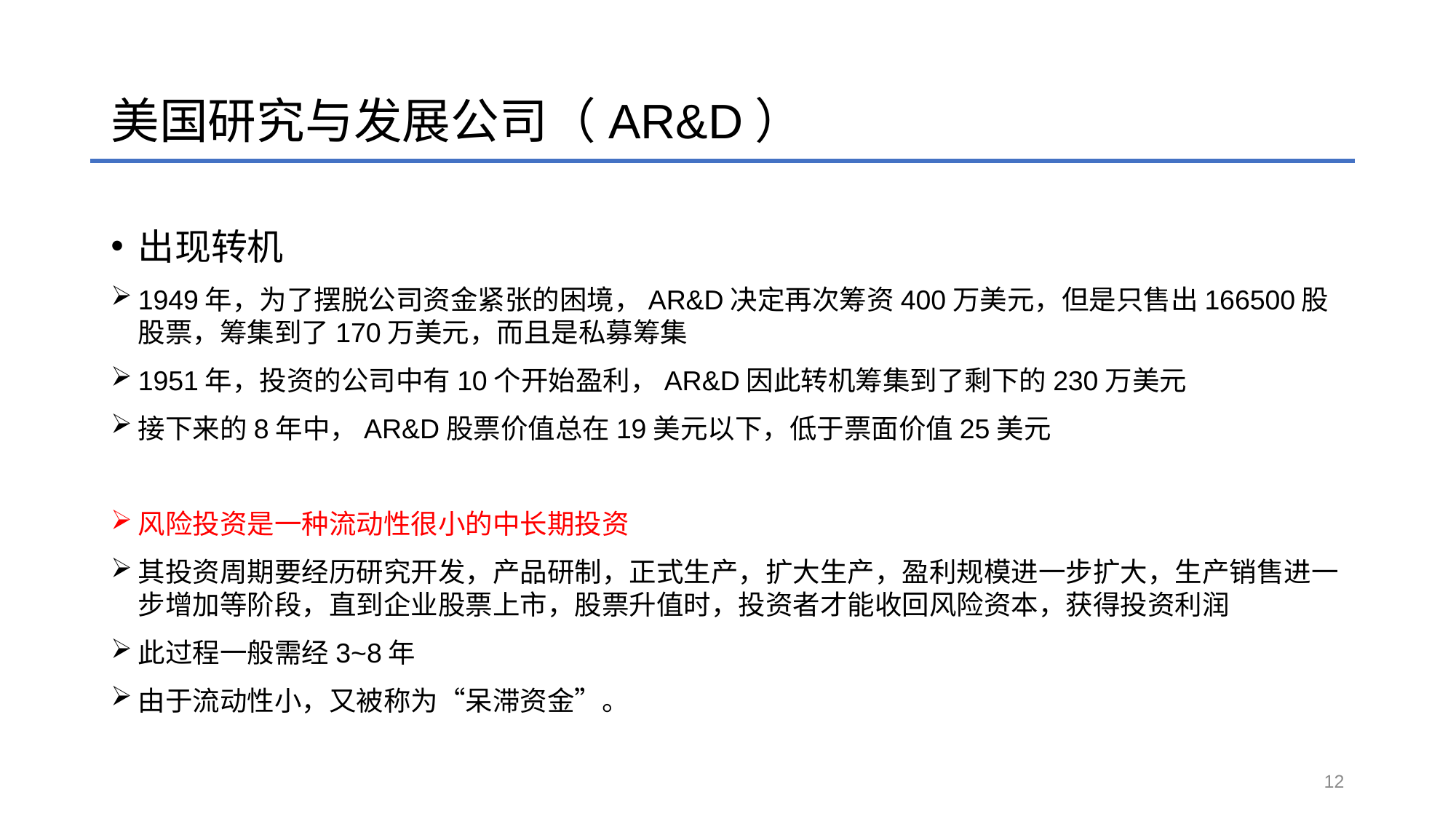

# 美国研究与发展公司（AR&D）
出现转机
1949年，为了摆脱公司资金紧张的困境，AR&D决定再次筹资400万美元，但是只售出166500股股票，筹集到了170万美元，而且是私募筹集
1951年，投资的公司中有10个开始盈利，AR&D因此转机筹集到了剩下的230万美元
接下来的8年中，AR&D股票价值总在19美元以下，低于票面价值25美元

风险投资是一种流动性很小的中长期投资
其投资周期要经历研究开发，产品研制，正式生产，扩大生产，盈利规模进一步扩大，生产销售进一步增加等阶段，直到企业股票上市，股票升值时，投资者才能收回风险资本，获得投资利润
此过程一般需经3~8年
由于流动性小，又被称为“呆滞资金”。

12